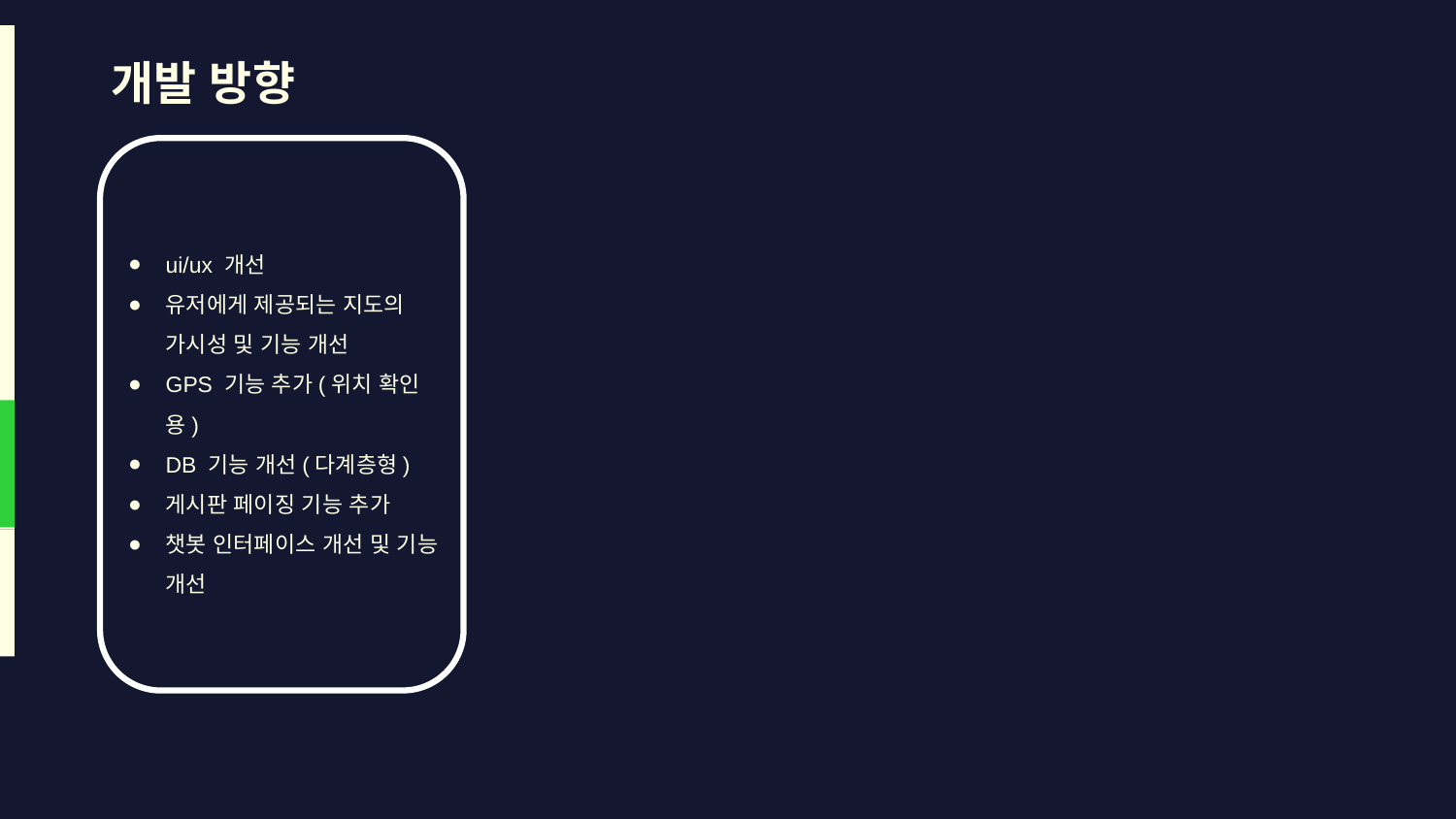

# 개발 방향

ui/ux 개선
유저에게 제공되는 지도의 가시성 및 기능 개선
GPS 기능 추가(위치 확인용)
DB 기능 개선(다계층형)
게시판 페이징 기능 추가
챗봇 인터페이스 개선 및 기능 개선